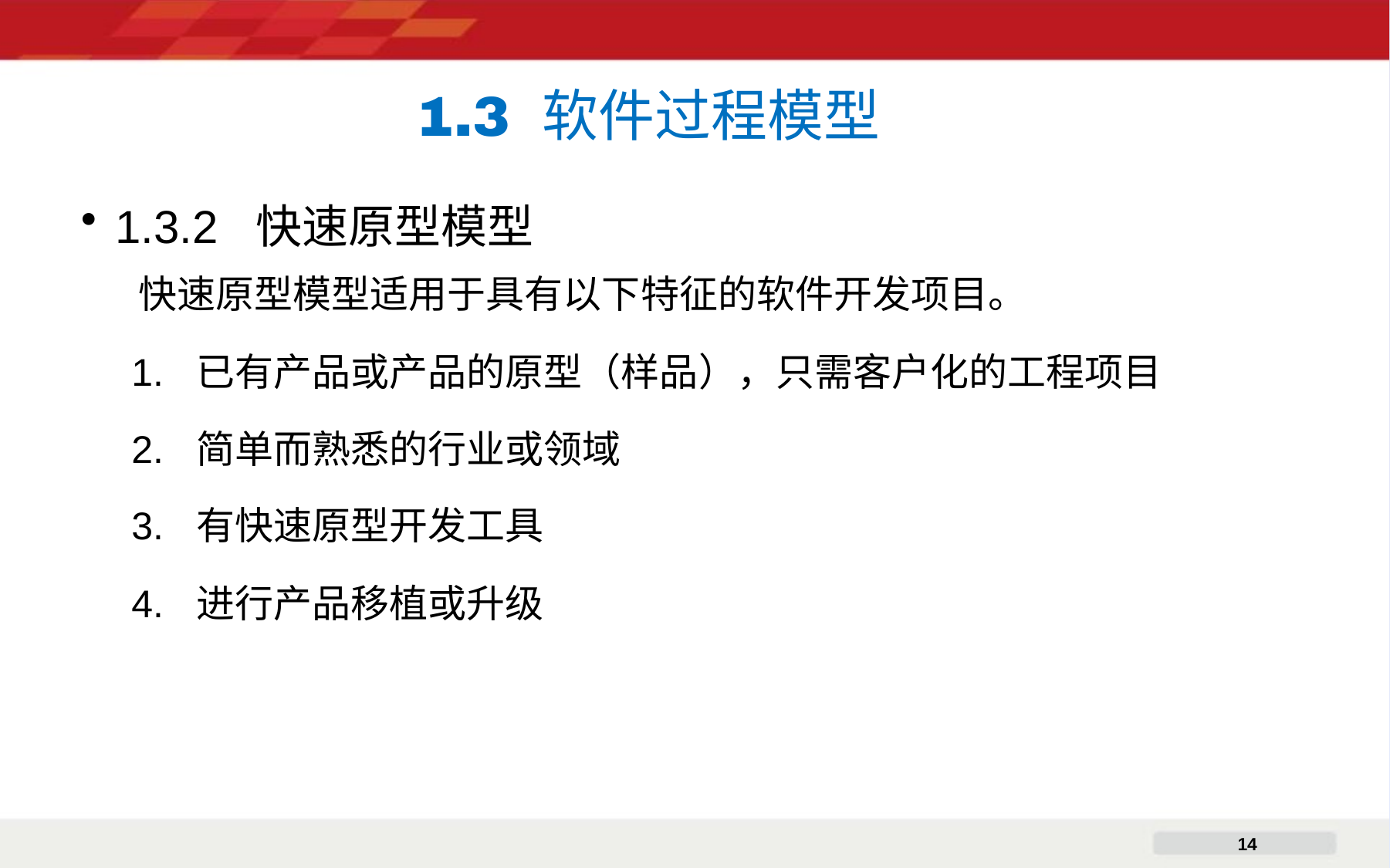

# 1.3 软件过程模型
1.3.2  快速原型模型
快速原型模型适用于具有以下特征的软件开发项目。
已有产品或产品的原型（样品），只需客户化的工程项目
简单而熟悉的行业或领域
有快速原型开发工具
进行产品移植或升级